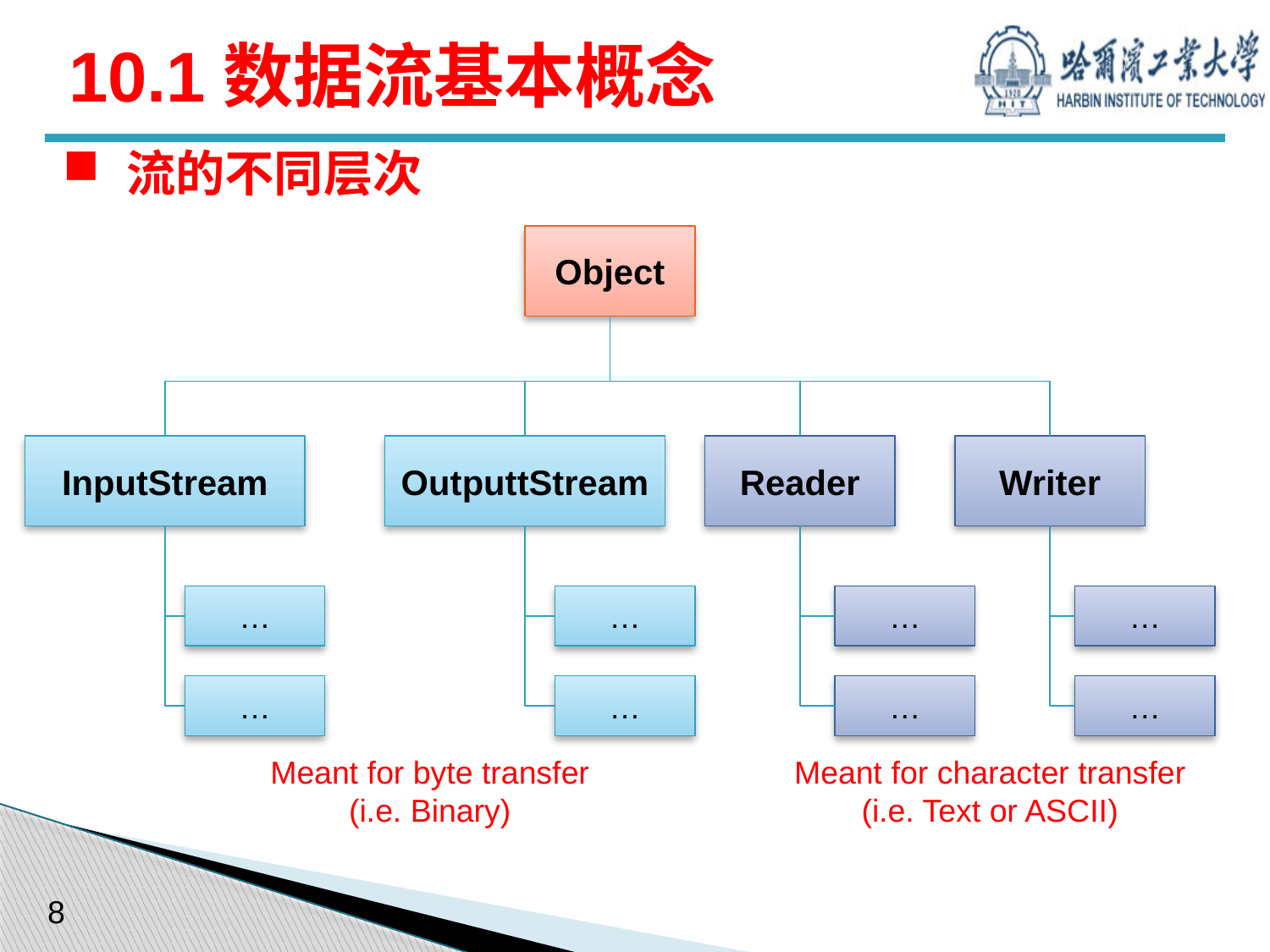

# 10.1数据流基本概念
流的不同层次
Object
InputStream
OutputtStream
Reader
Writer
…
…
…
…
…
…
…
…
Meant for byte transfer
(i.e. Binary)
Meant for character transfer
(i.e. Text or ASCII)